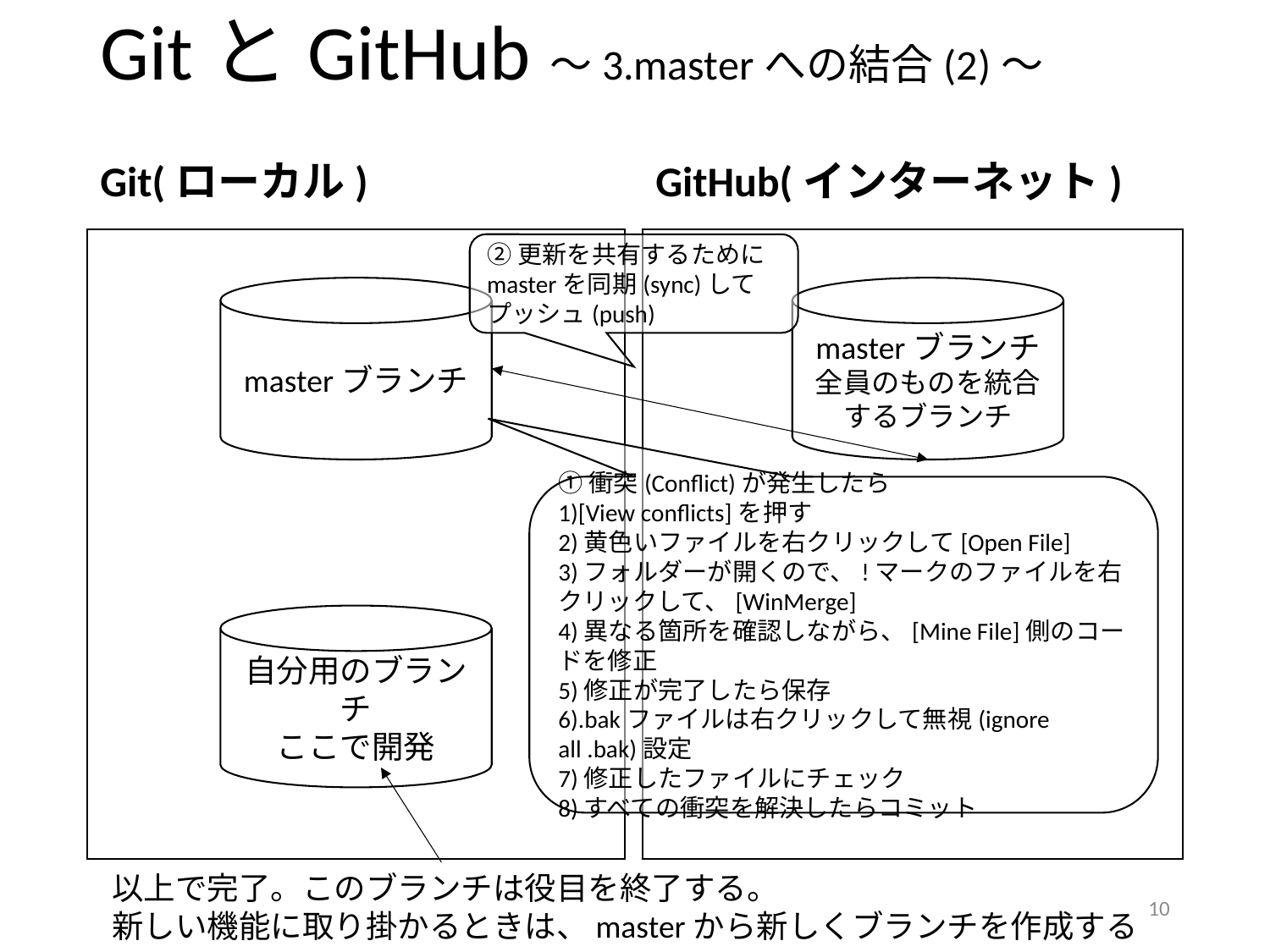

# GitとGitHub～3.masterへの結合(2)～
Git(ローカル)
GitHub(インターネット)

②更新を共有するためにmasterを同期(sync)してプッシュ(push)
masterブランチ
masterブランチ
全員のものを統合するブランチ
①衝突(Conflict)が発生したら
1)[View conflicts]を押す
2)黄色いファイルを右クリックして[Open File]
3)フォルダーが開くので、!マークのファイルを右クリックして、[WinMerge]
4)異なる箇所を確認しながら、[Mine File]側のコードを修正
5)修正が完了したら保存
6).bakファイルは右クリックして無視(ignore all .bak)設定
7)修正したファイルにチェック
8)すべての衝突を解決したらコミット
自分用のブランチ
ここで開発
以上で完了。このブランチは役目を終了する。
新しい機能に取り掛かるときは、masterから新しくブランチを作成する
10